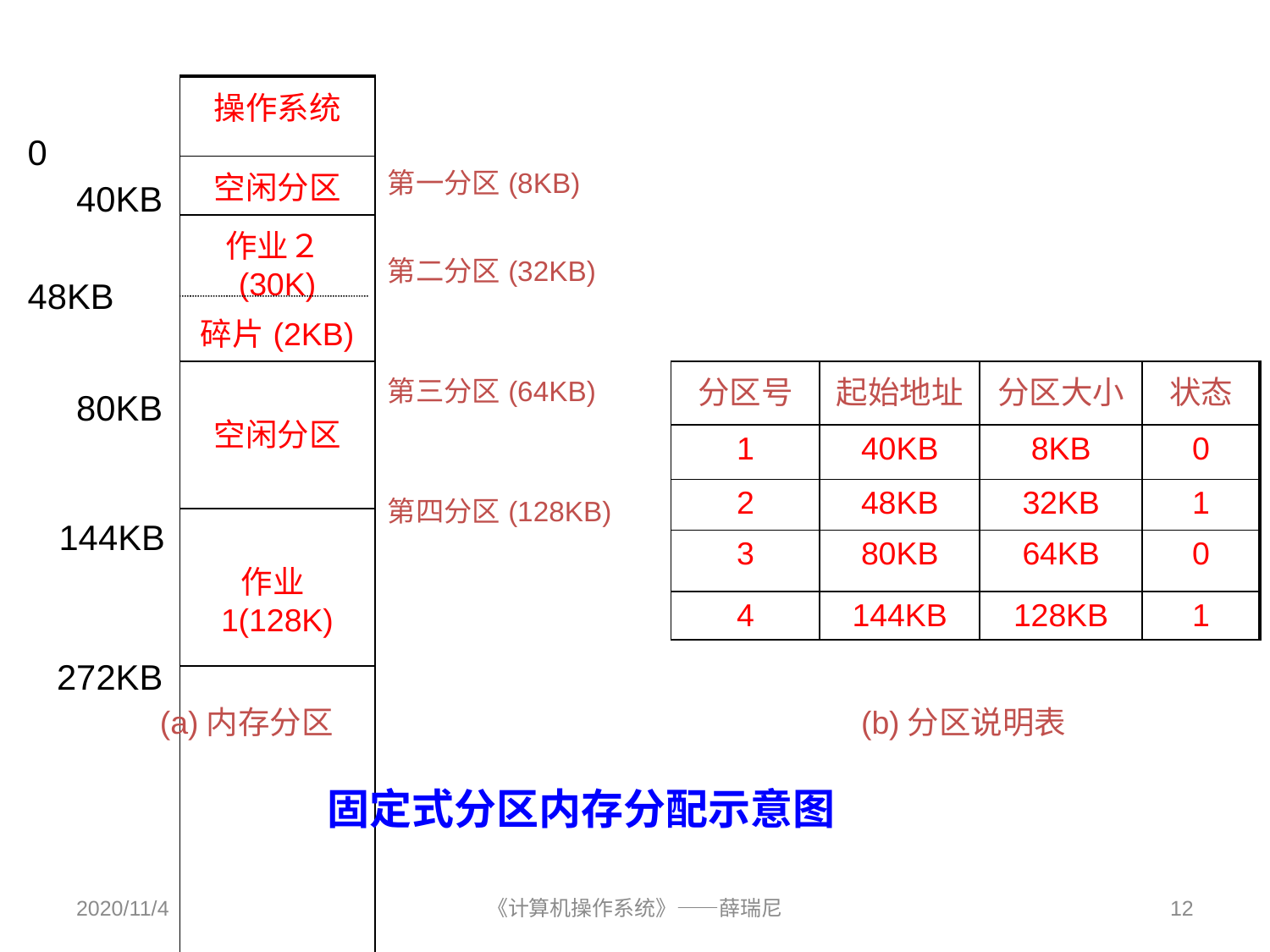

| 0 40KB 　 48KB 80KB 144KB 272KB | 操作系统 | 第一分区(8KB) 第二分区(32KB) 第三分区(64KB) 第四分区(128KB) |  |  |  |  |
| --- | --- | --- | --- | --- | --- | --- |
|  | 空闲分区 |  |  |  |  |  |
|  | 作业２(30K) 碎片(2KB) |  |  |  |  |  |
|  | 空闲分区 |  | 分区号 | 起始地址 | 分区大小 | 状态 |
|  |  |  | 1 | 40KB | 8KB | 0 |
|  |  |  | 2 | 48KB | 32KB | 1 |
|  | 作业1(128K) |  |  |  |  |  |
|  |  |  | 3 | 80KB | 64KB | 0 |
|  |  |  | 4 | 144KB | 128KB | 1 |
|  |  |  |  |  |  |  |
|  |  |  |  |  |  |  |

(a)内存分区
(b)分区说明表
固定式分区内存分配示意图

2020/11/4
《计算机操作系统》——薛瑞尼
12